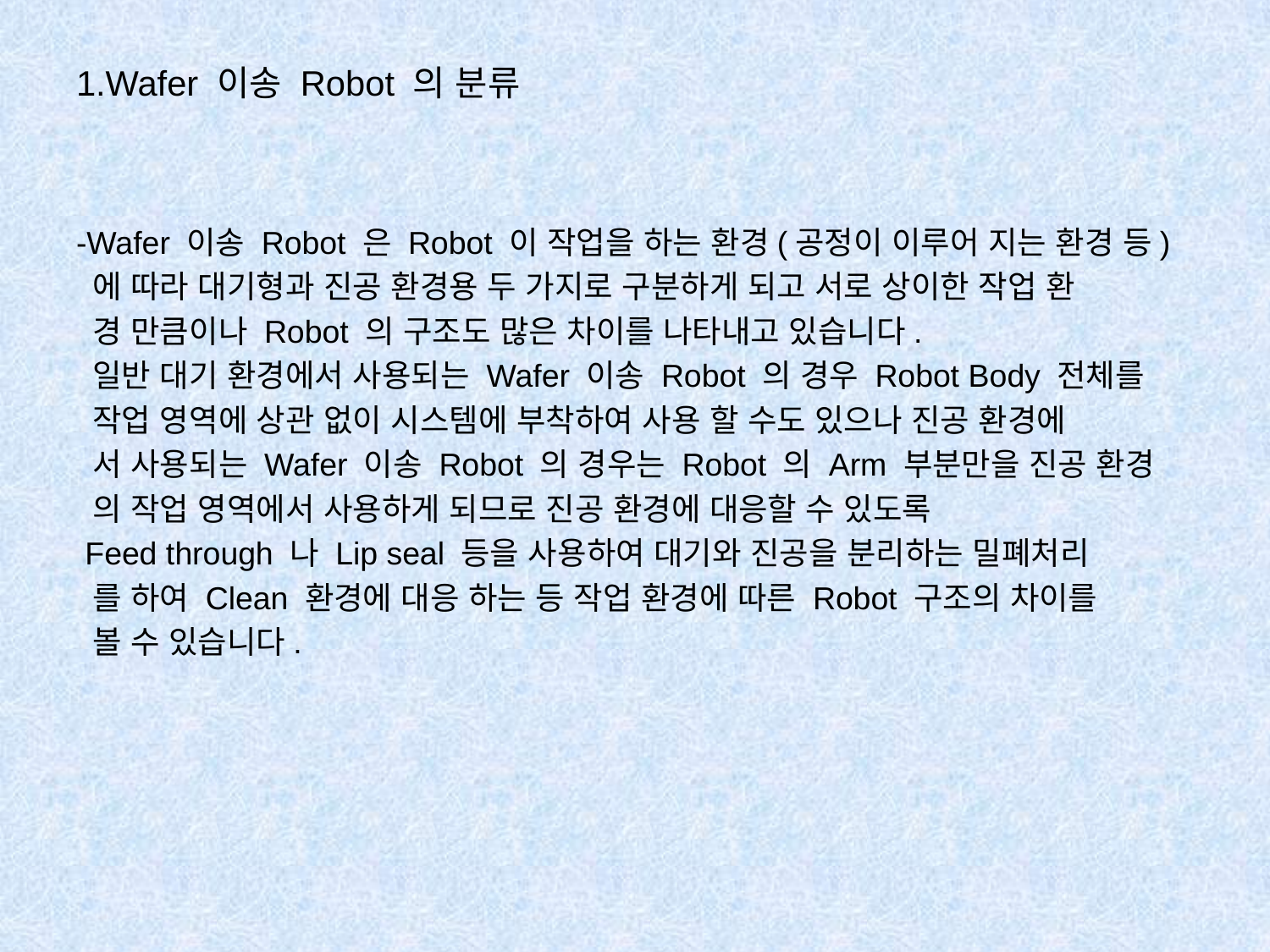

# 1.Wafer 이송 Robot 의 분류
-Wafer 이송 Robot 은 Robot 이 작업을 하는 환경(공정이 이루어 지는 환경 등)
 에 따라 대기형과 진공 환경용 두 가지로 구분하게 되고 서로 상이한 작업 환
 경 만큼이나 Robot 의 구조도 많은 차이를 나타내고 있습니다.
 일반 대기 환경에서 사용되는 Wafer 이송 Robot 의 경우 Robot Body 전체를
 작업 영역에 상관 없이 시스템에 부착하여 사용 할 수도 있으나 진공 환경에
 서 사용되는 Wafer 이송 Robot 의 경우는 Robot 의 Arm 부분만을 진공 환경
 의 작업 영역에서 사용하게 되므로 진공 환경에 대응할 수 있도록
 Feed through 나 Lip seal 등을 사용하여 대기와 진공을 분리하는 밀폐처리
 를 하여 Clean 환경에 대응 하는 등 작업 환경에 따른 Robot 구조의 차이를
 볼 수 있습니다.